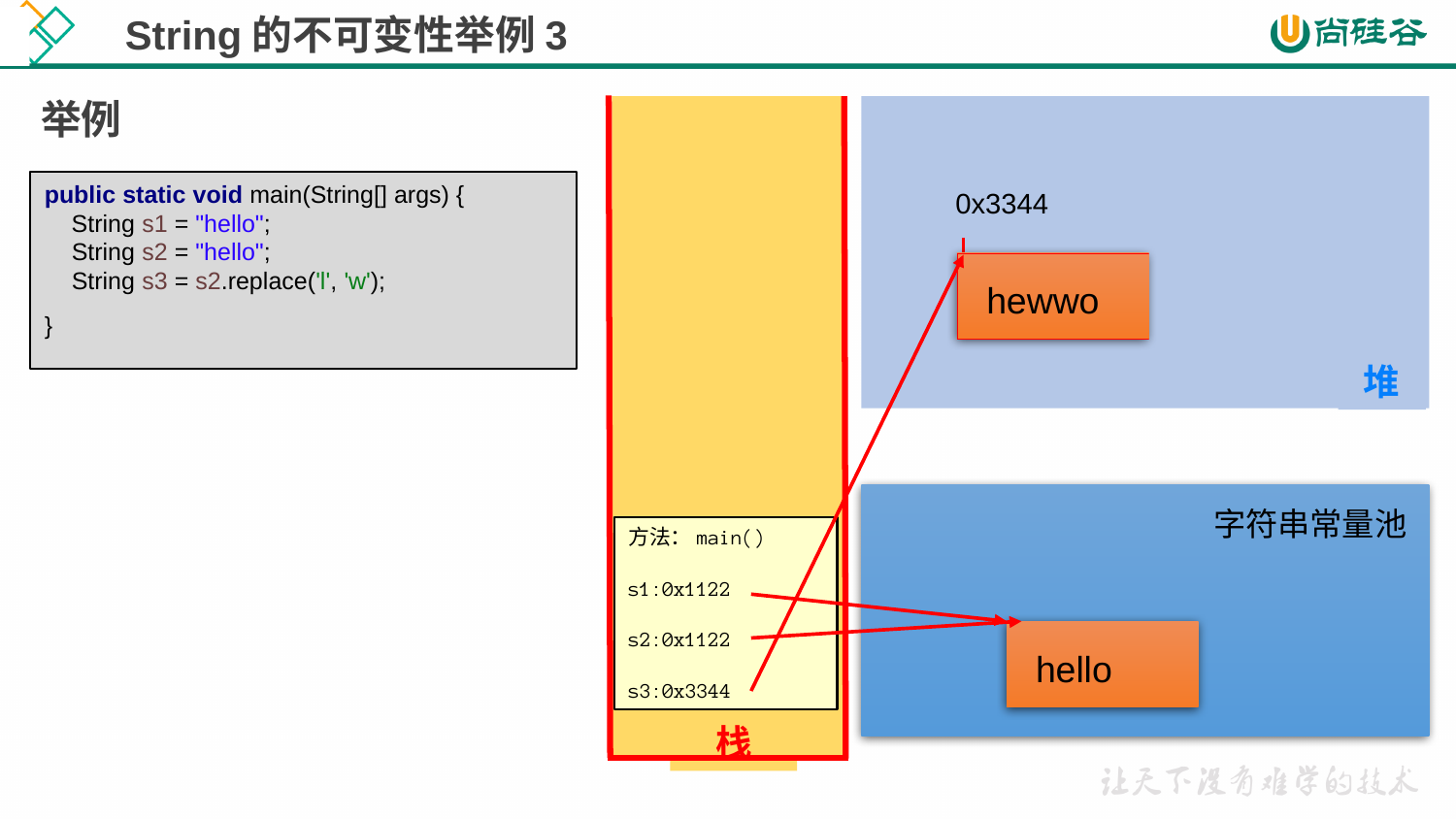

String的不可变性举例3

举例

栈

堆
public static void main(String[] args) {
    String s1 = "hello";
    String s2 = "hello";
    String s3 = s2.replace('l', 'w');
}

0x3344

hewwo

字符串常量池
方法：main()

s1:0x1122

s2:0x1122

s3:0x3344

hello